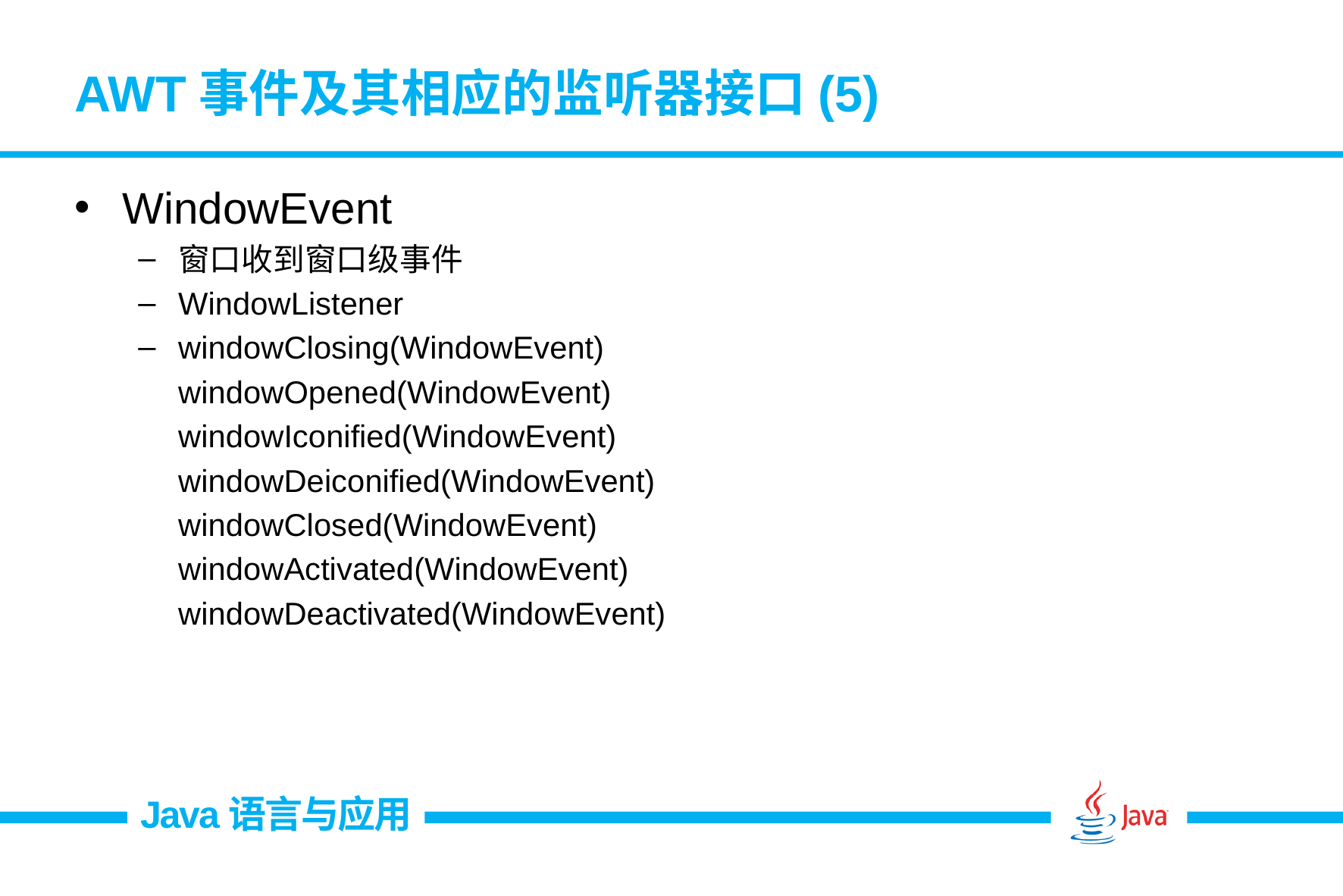

# AWT事件及其相应的监听器接口(5)
WindowEvent
窗口收到窗口级事件
WindowListener
windowClosing(WindowEvent)
	windowOpened(WindowEvent)
	windowIconified(WindowEvent)
	windowDeiconified(WindowEvent)
	windowClosed(WindowEvent)
	windowActivated(WindowEvent)
	windowDeactivated(WindowEvent)